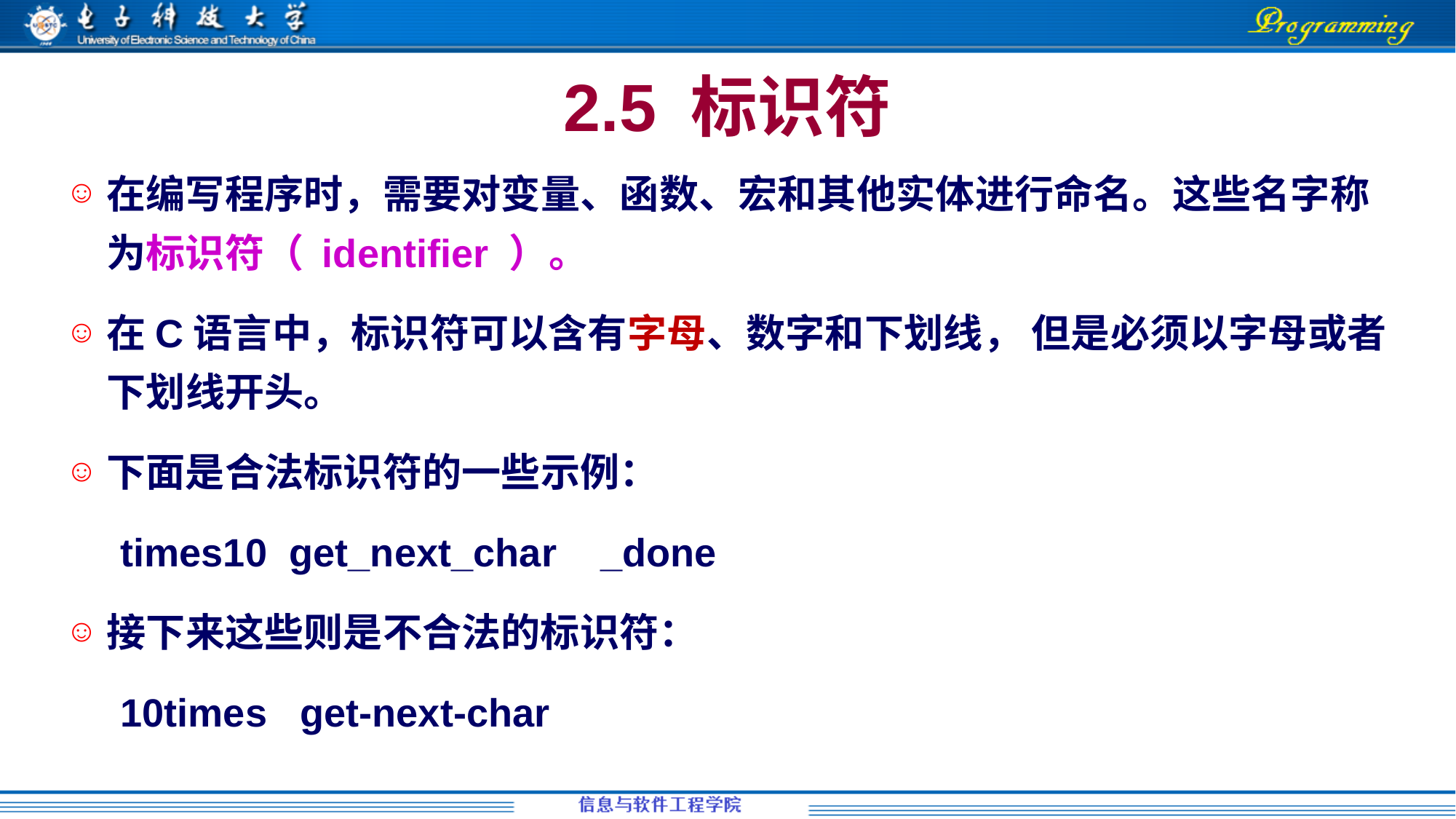

# 2.5 标识符
在编写程序时，需要对变量、函数、宏和其他实体进行命名。这些名字称为标识符（ identifier ）。
在C语言中，标识符可以含有字母、数字和下划线， 但是必须以字母或者下划线开头。
下面是合法标识符的一些示例：
times10  get_next_char    _done
接下来这些则是不合法的标识符：
10times   get-next-char